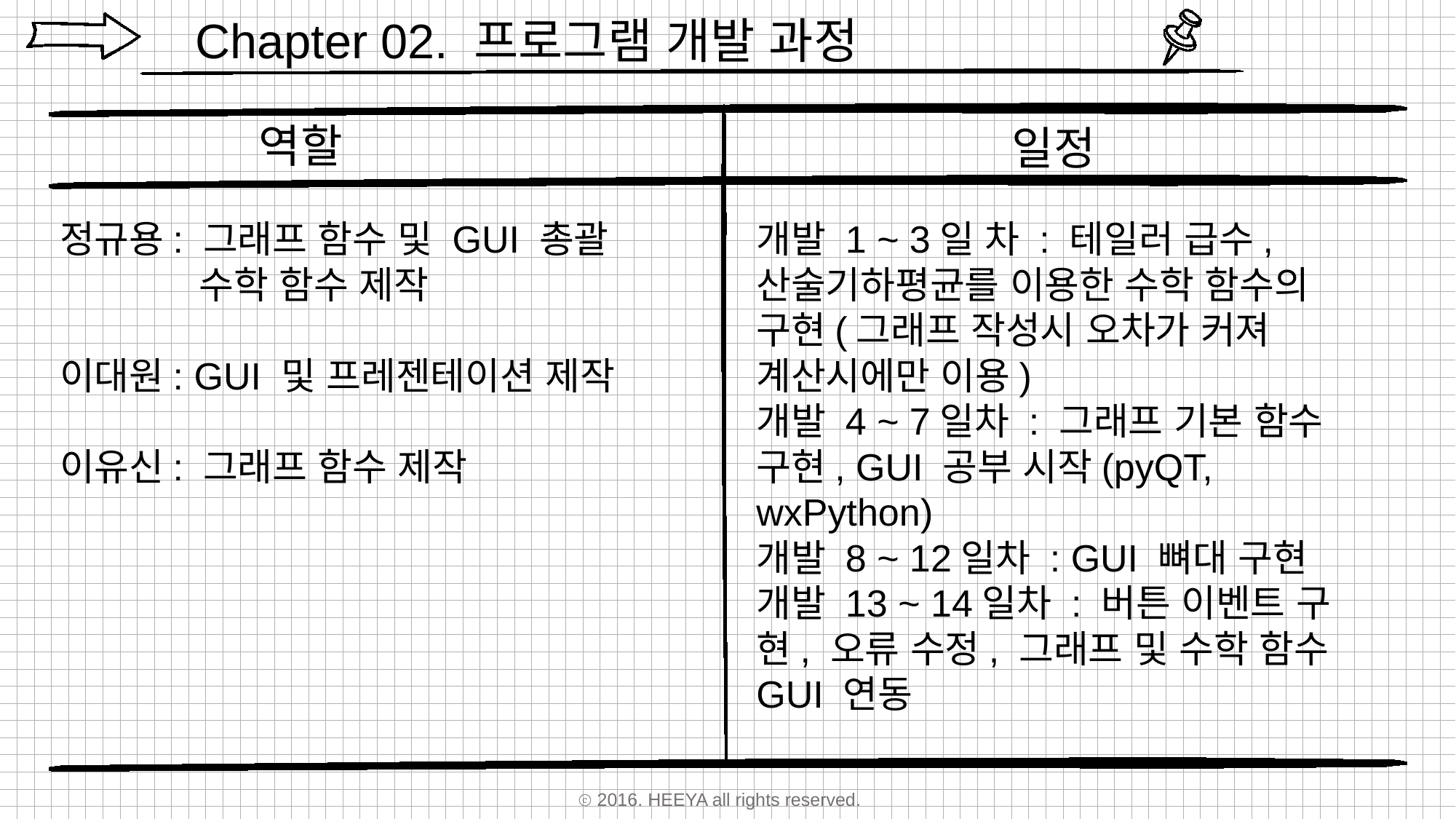

Chapter 02. 프로그램 개발 과정

역할
일정

정규용: 그래프 함수 및 GUI 총괄
	  수학 함수 제작

이대원: GUI 및 프레젠테이션 제작

이유신: 그래프 함수 제작
개발 1 ~ 3일 차 : 테일러 급수, 산술기하평균를 이용한 수학 함수의 구현(그래프 작성시 오차가 커져 계산시에만 이용)
개발 4 ~ 7일차 : 그래프 기본 함수 구현, GUI 공부 시작(pyQT, wxPython)
개발 8 ~ 12일차 : GUI 뼈대 구현
개발 13 ~ 14일차 : 버튼 이벤트 구현, 오류 수정, 그래프 및 수학 함수 GUI 연동